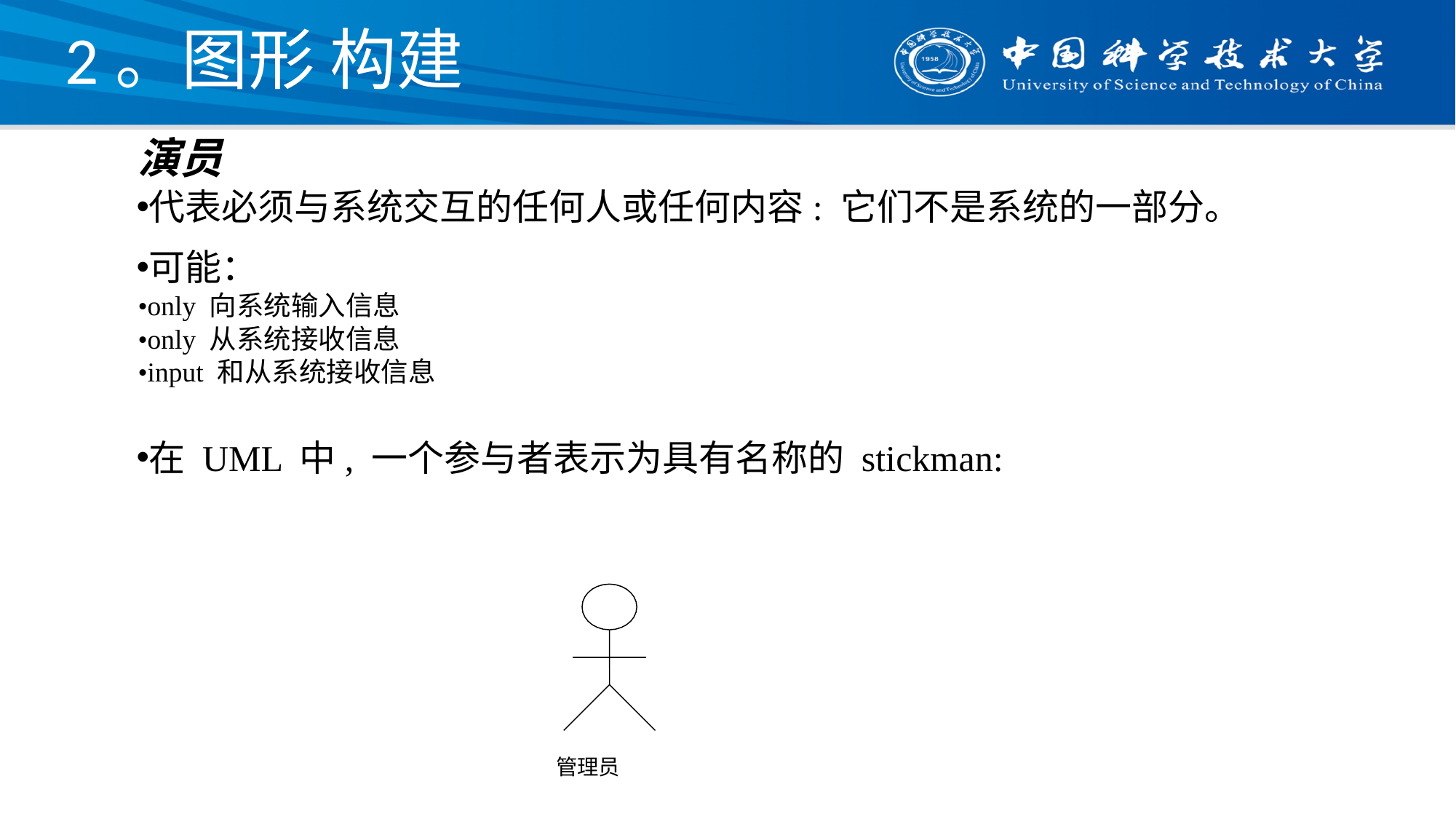

# 2。图形 构建
演员
代表必须与系统交互的任何人或任何内容: 它们不是系统的一部分。
可能：
•only 向系统输入信息
•only 从系统接收信息
•input 和从系统接收信息

在 UML 中, 一个参与者表示为具有名称的 stickman:

管理员